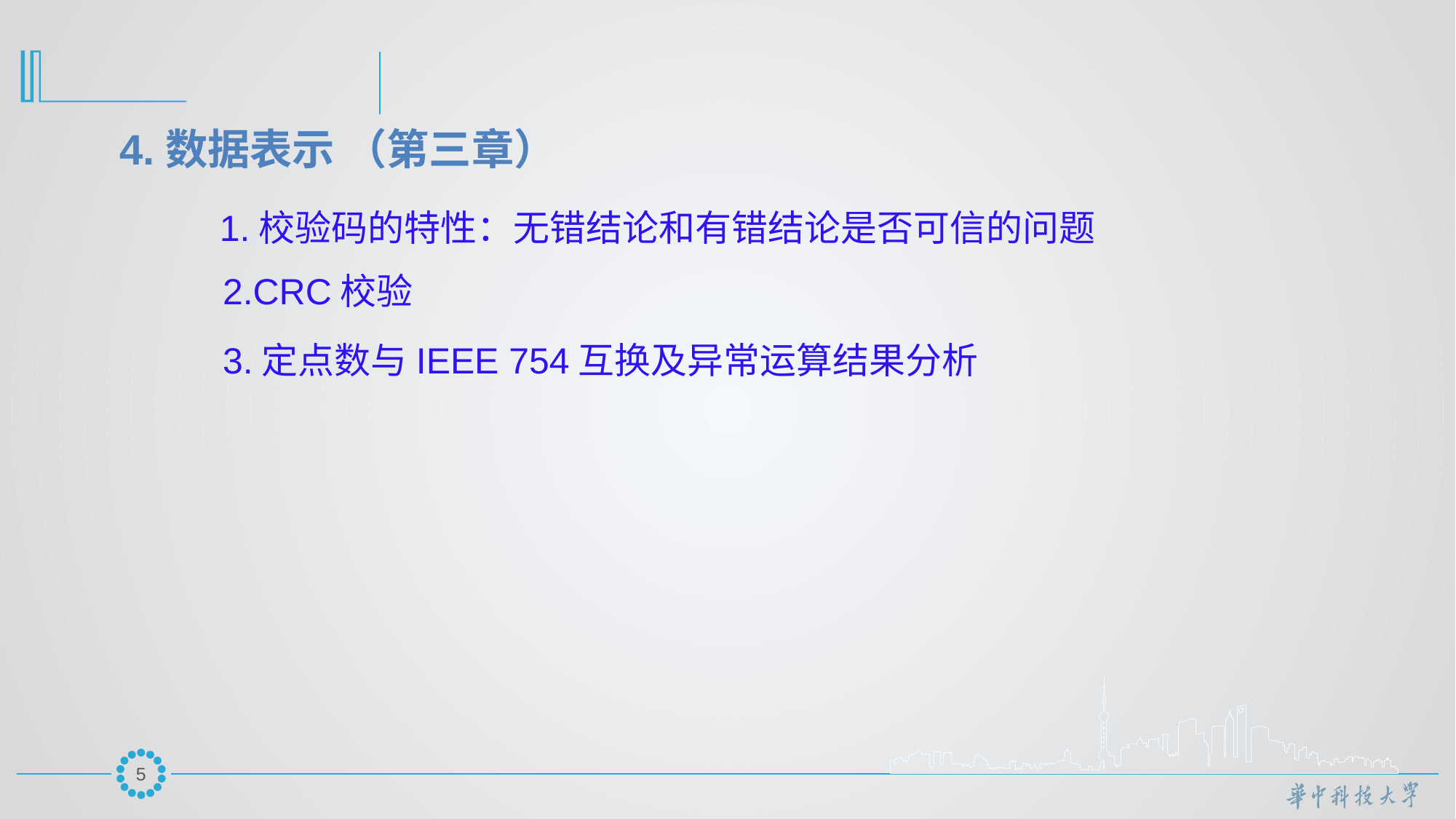

4.数据表示 （第三章）
1.校验码的特性：无错结论和有错结论是否可信的问题
2.CRC校验
3.定点数与IEEE 754互换及异常运算结果分析
5